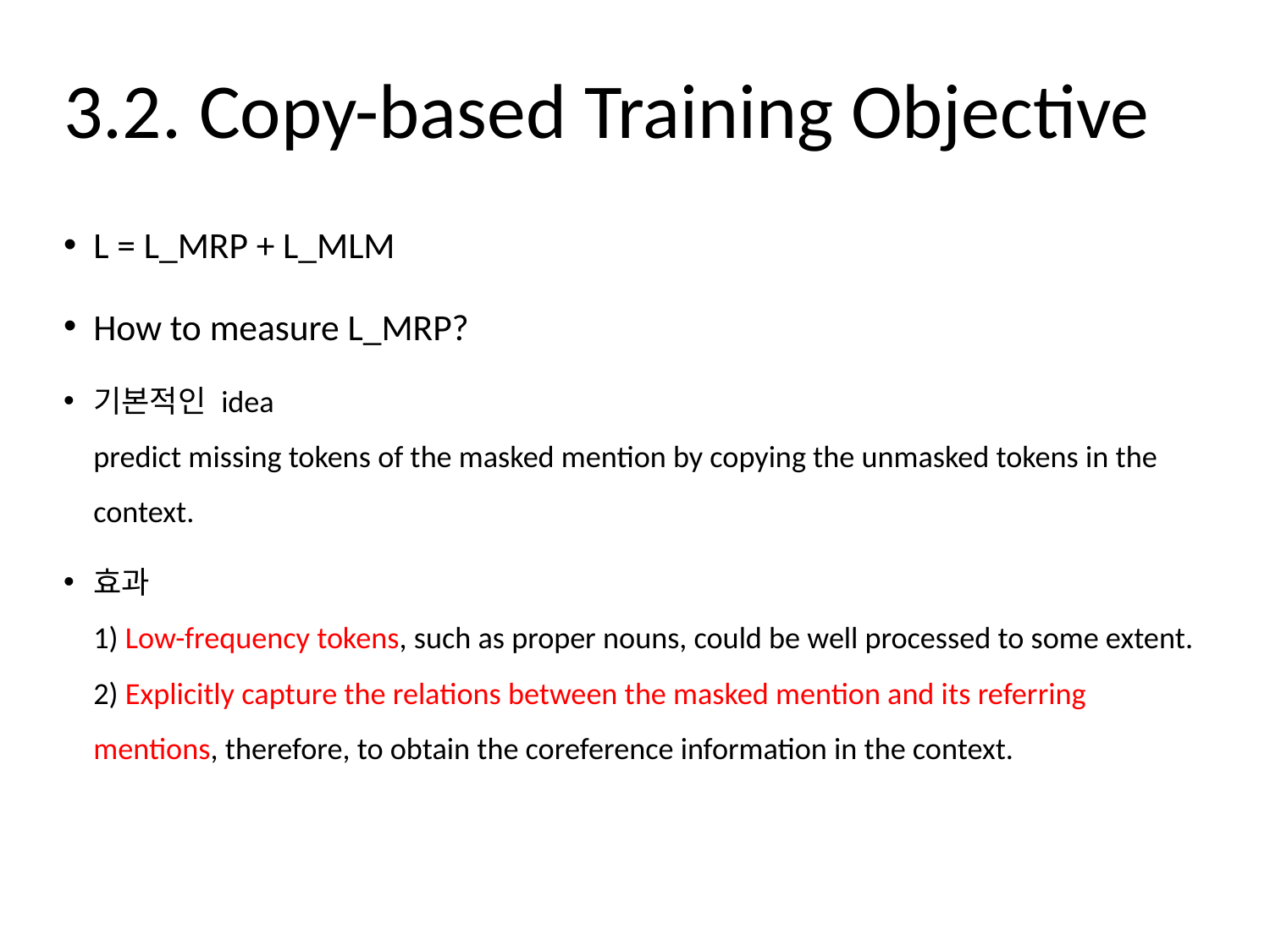

# 3.2. Copy-based Training Objective
L = L_MRP + L_MLM
How to measure L_MRP?
기본적인 idea
predict missing tokens of the masked mention by copying the unmasked tokens in the context.
효과
1) Low-frequency tokens, such as proper nouns, could be well processed to some extent.
2) Explicitly capture the relations between the masked mention and its referring mentions, therefore, to obtain the coreference information in the context.